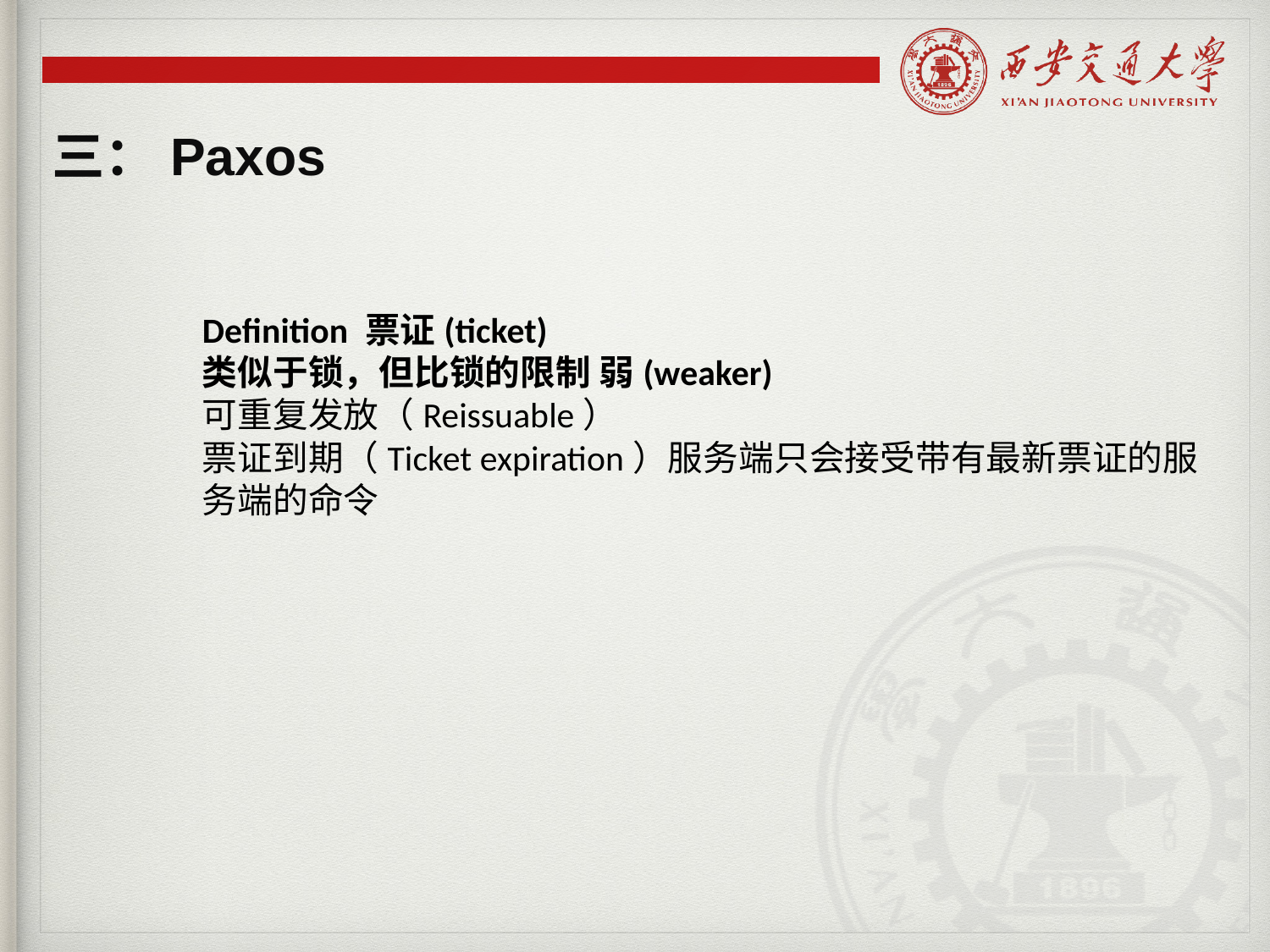

三：Paxos
Definition 票证(ticket)
类似于锁，但比锁的限制 弱(weaker)
可重复发放（Reissuable）
票证到期（Ticket expiration）服务端只会接受带有最新票证的服务端的命令